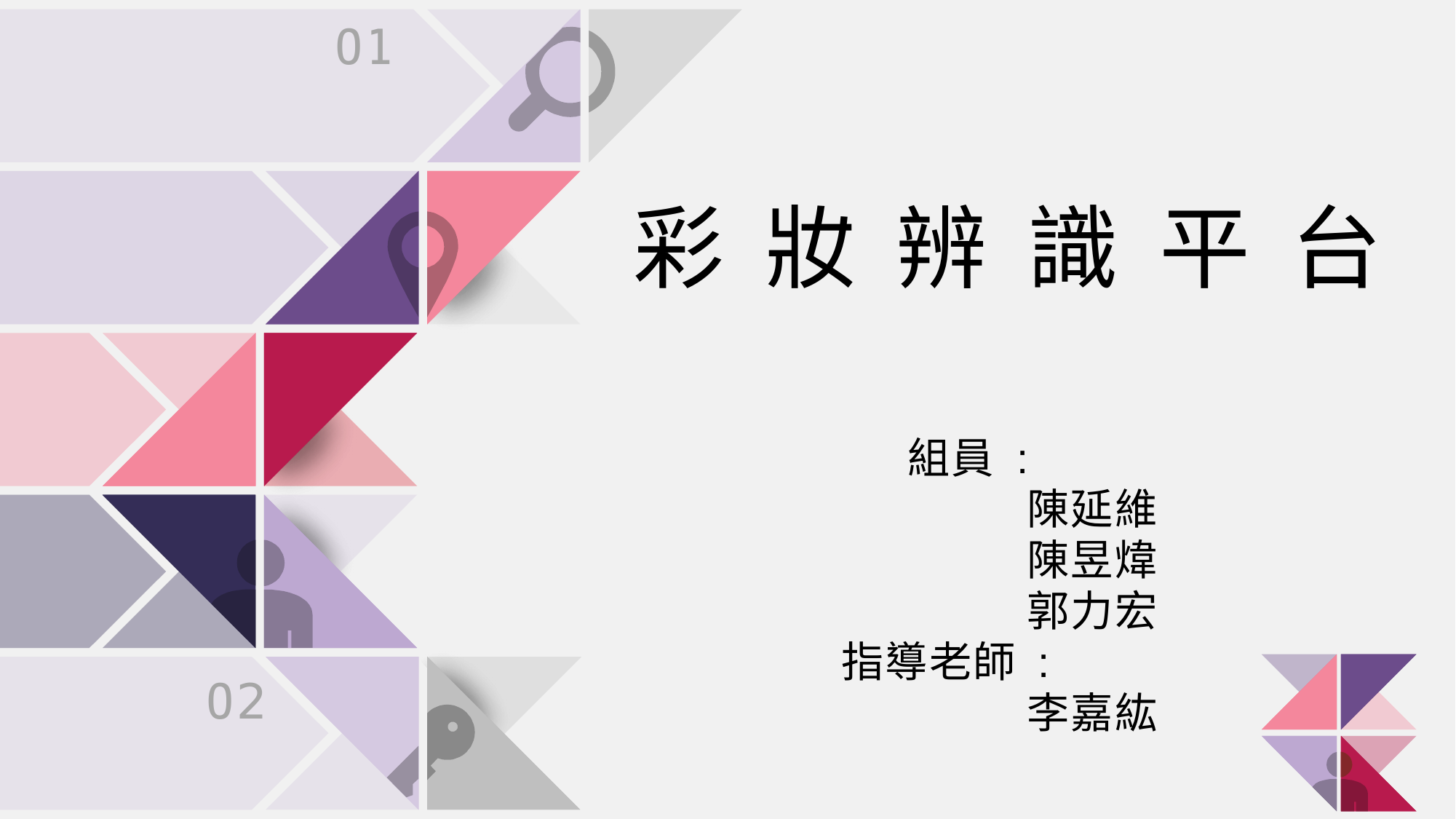

01
彩  妝  辨  識  平  台
       組員 :
                陳延維
                陳昱煒
                郭力宏
指導老師 :
                李嘉紘
02